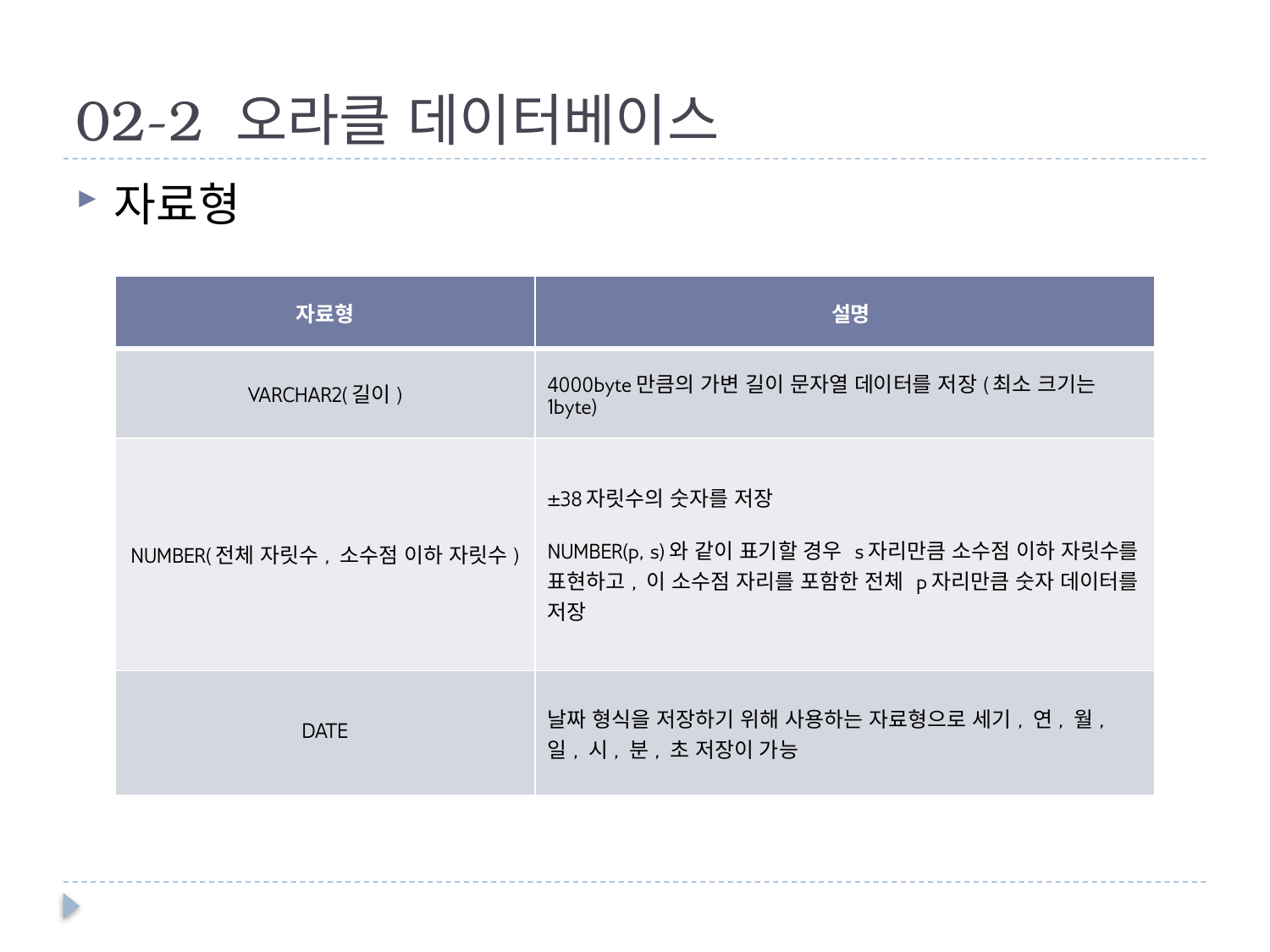

# 02-2 오라클 데이터베이스
자료형
| 자료형 | 설명 |
| --- | --- |
| VARCHAR2(길이) | 4000byte만큼의 가변 길이 문자열 데이터를 저장(최소 크기는 1byte) |
| NUMBER(전체 자릿수, 소수점 이하 자릿수) | ±38자릿수의 숫자를 저장 NUMBER(p, s)와 같이 표기할 경우 s자리만큼 소수점 이하 자릿수를 표현하고, 이 소수점 자리를 포함한 전체 p자리만큼 숫자 데이터를 저장 |
| DATE | 날짜 형식을 저장하기 위해 사용하는 자료형으로 세기, 연, 월, 일, 시, 분, 초 저장이 가능 |